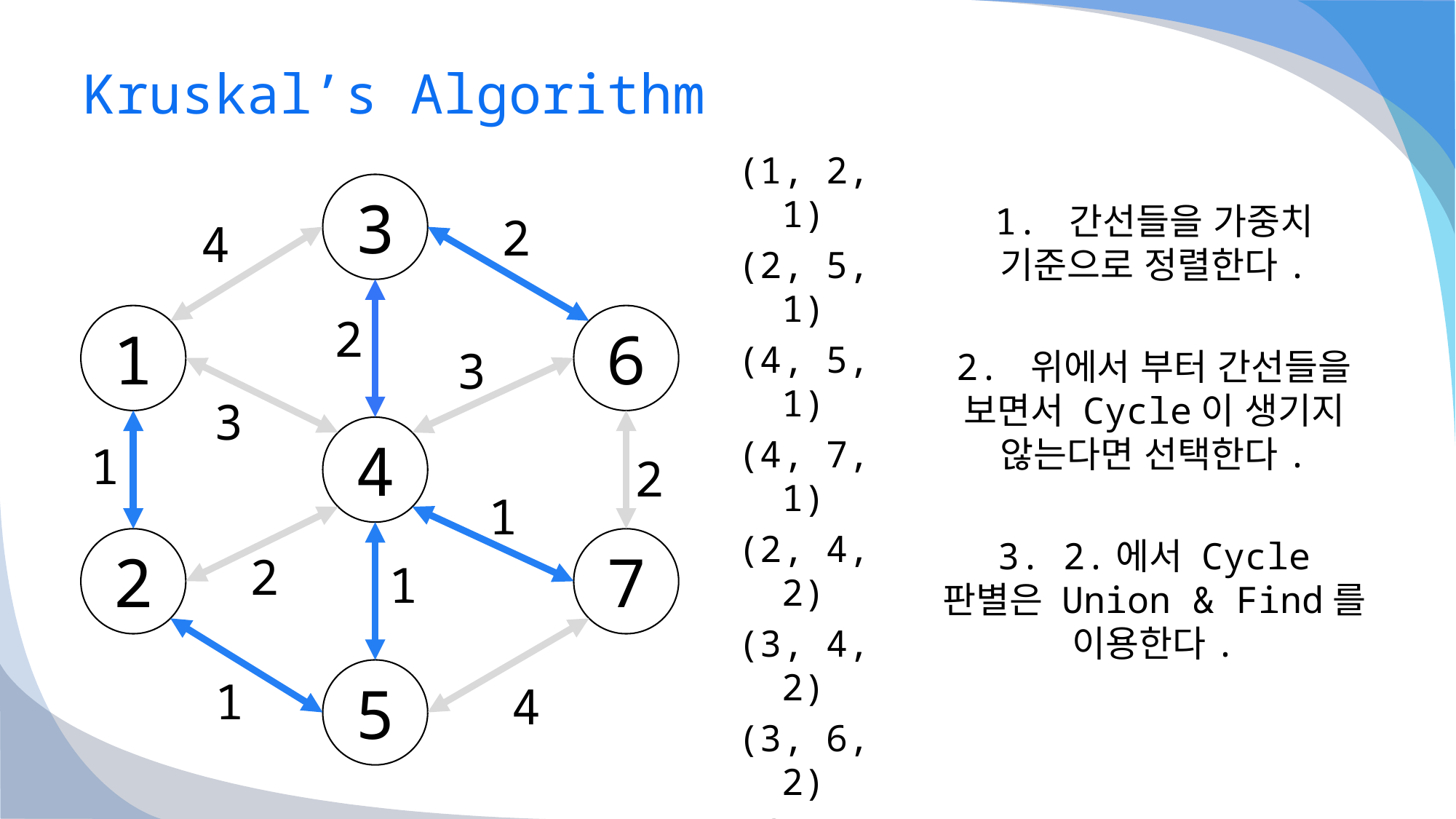

# Kruskal’s Algorithm
(1, 2, 1)
(2, 5, 1)
(4, 5, 1)
(4, 7, 1)
(2, 4, 2)
(3, 4, 2)
(3, 6, 2)
(6, 7, 2)
(1, 4, 3)
(4, 6, 3)
(1, 3, 4)
(5, 7, 4)

1. 간선들을 가중치 기준으로 정렬한다.

2. 위에서 부터 간선들을 보면서 Cycle이 생기지 않는다면 선택한다.

3. 2.에서 Cycle 판별은 Union & Find를 이용한다.
3
2
4
2
1
6
3
3
4
1
2
1
2
7
2
1
5
1
4